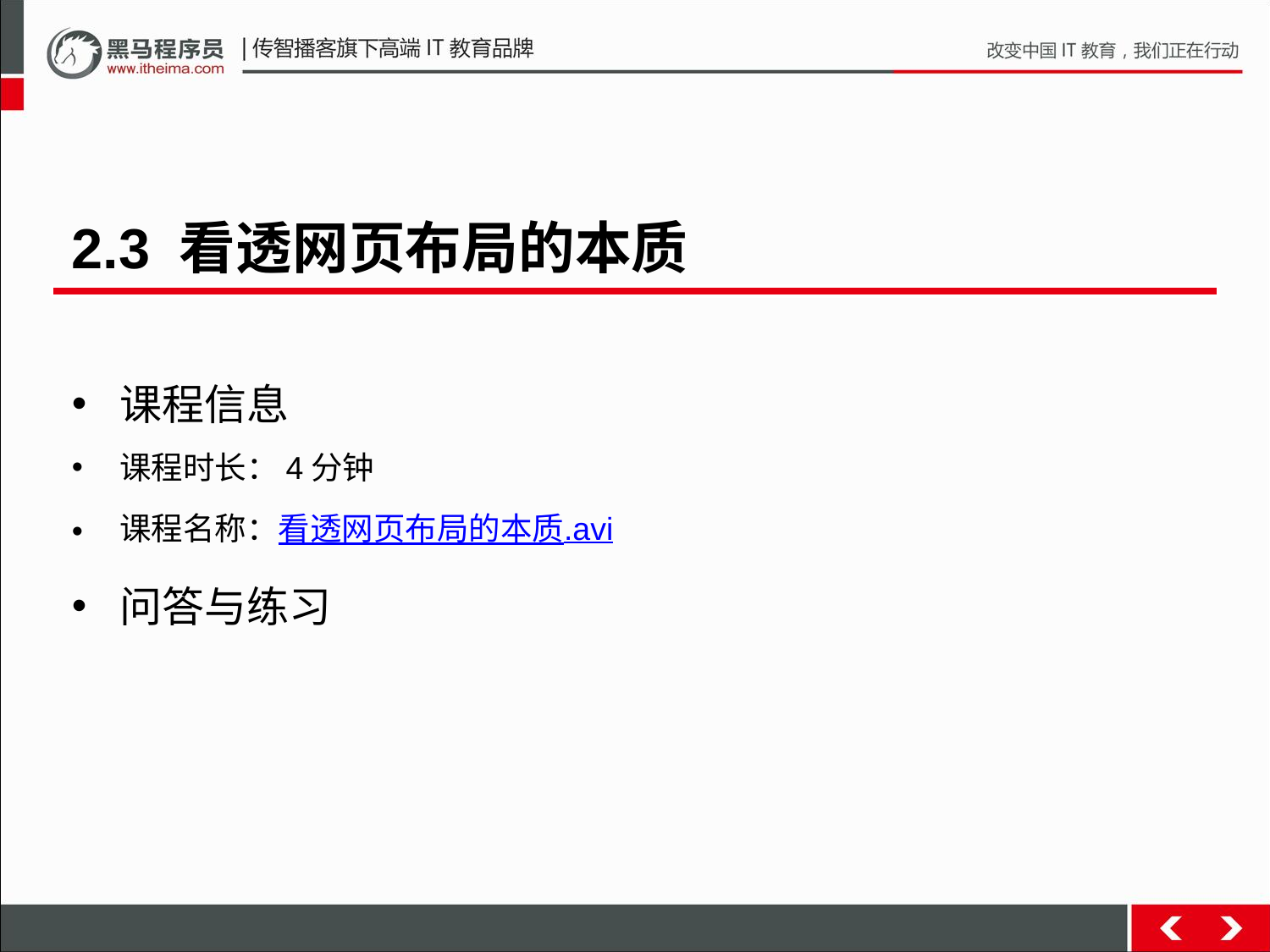

2.3 看透网页布局的本质
课程信息
课程时长：4分钟
课程名称：看透网页布局的本质.avi
问答与练习